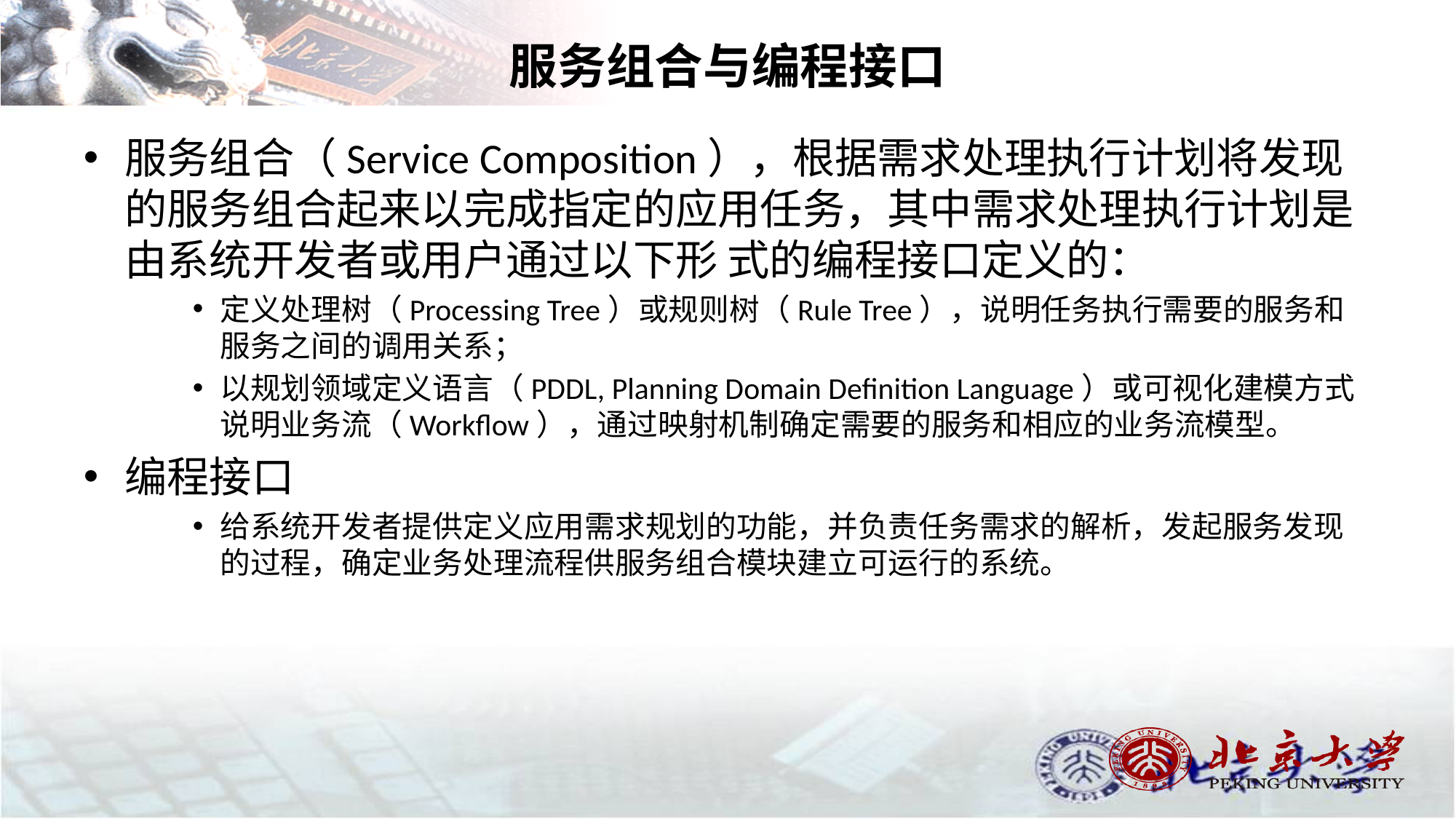

# 服务组合与编程接口
服务组合（Service Composition），根据需求处理执行计划将发现 的服务组合起来以完成指定的应用任务，其中需求处理执行计划是由系统开发者或用户通过以下形 式的编程接口定义的：
定义处理树（Processing Tree）或规则树（Rule Tree），说明任务执行需要的服务和服务之间的调用关系；
以规划领域定义语言（PDDL, Planning Domain Definition Language）或可视化建模方式说明业务流（Workflow），通过映射机制确定需要的服务和相应的业务流模型。
编程接口
给系统开发者提供定义应用需求规划的功能，并负责任务需求的解析，发起服务发现的过程，确定业务处理流程供服务组合模块建立可运行的系统。